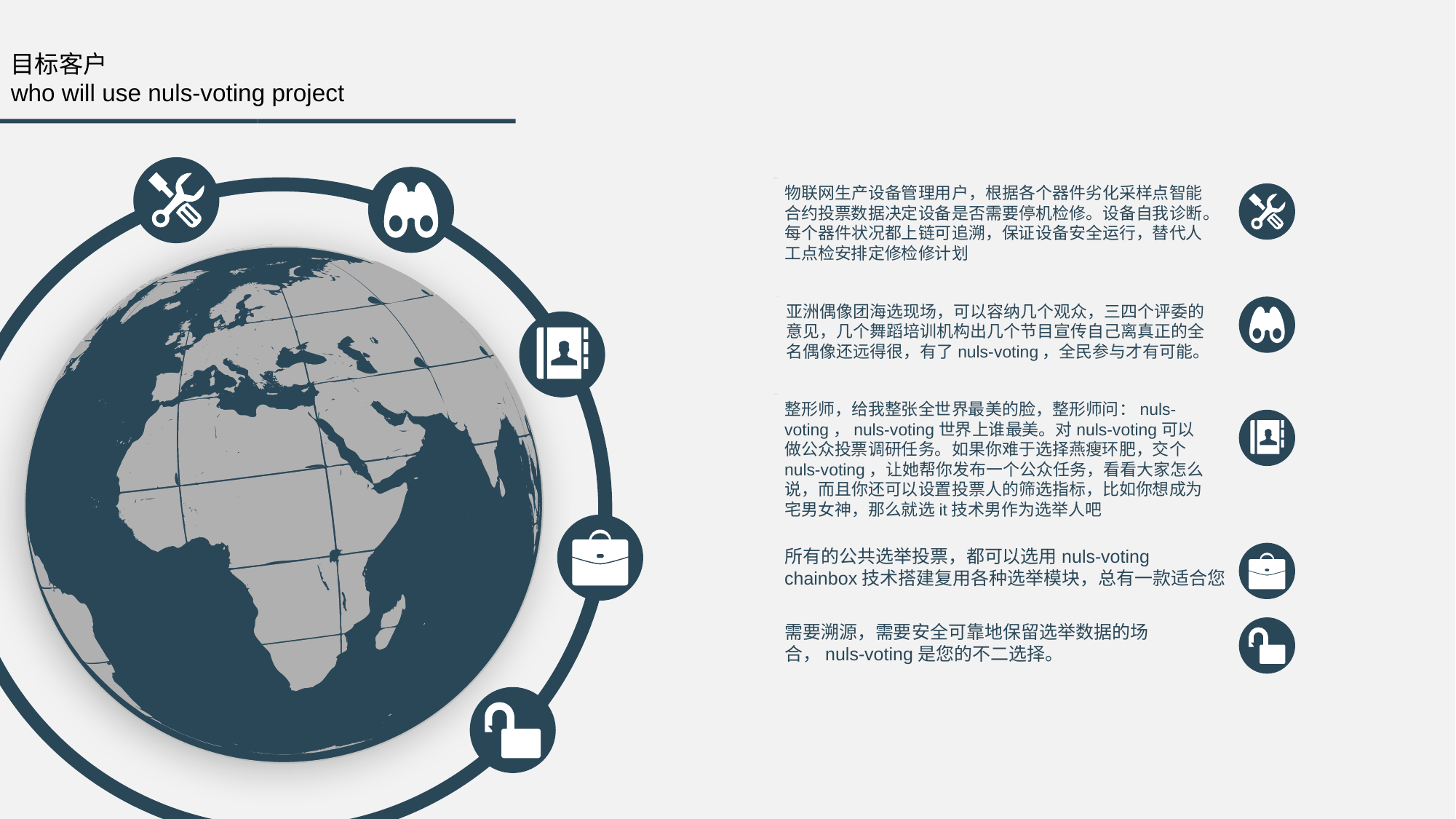

目标客户
who will use nuls-voting project

物联网生产设备管理用户，根据各个器件劣化采样点智能合约投票数据决定设备是否需要停机检修。设备自我诊断。每个器件状况都上链可追溯，保证设备安全运行，替代人工点检安排定修检修计划

亚洲偶像团海选现场，可以容纳几个观众，三四个评委的意见，几个舞蹈培训机构出几个节目宣传自己离真正的全名偶像还远得很，有了nuls-voting，全民参与才有可能。

整形师，给我整张全世界最美的脸，整形师问：nuls-voting，nuls-voting世界上谁最美。对nuls-voting可以做公众投票调研任务。如果你难于选择燕瘦环肥，交个nuls-voting，让她帮你发布一个公众任务，看看大家怎么说，而且你还可以设置投票人的筛选指标，比如你想成为宅男女神，那么就选it技术男作为选举人吧

所有的公共选举投票，都可以选用nuls-voting
chainbox技术搭建复用各种选举模块，总有一款适合您

需要溯源，需要安全可靠地保留选举数据的场合，nuls-voting是您的不二选择。